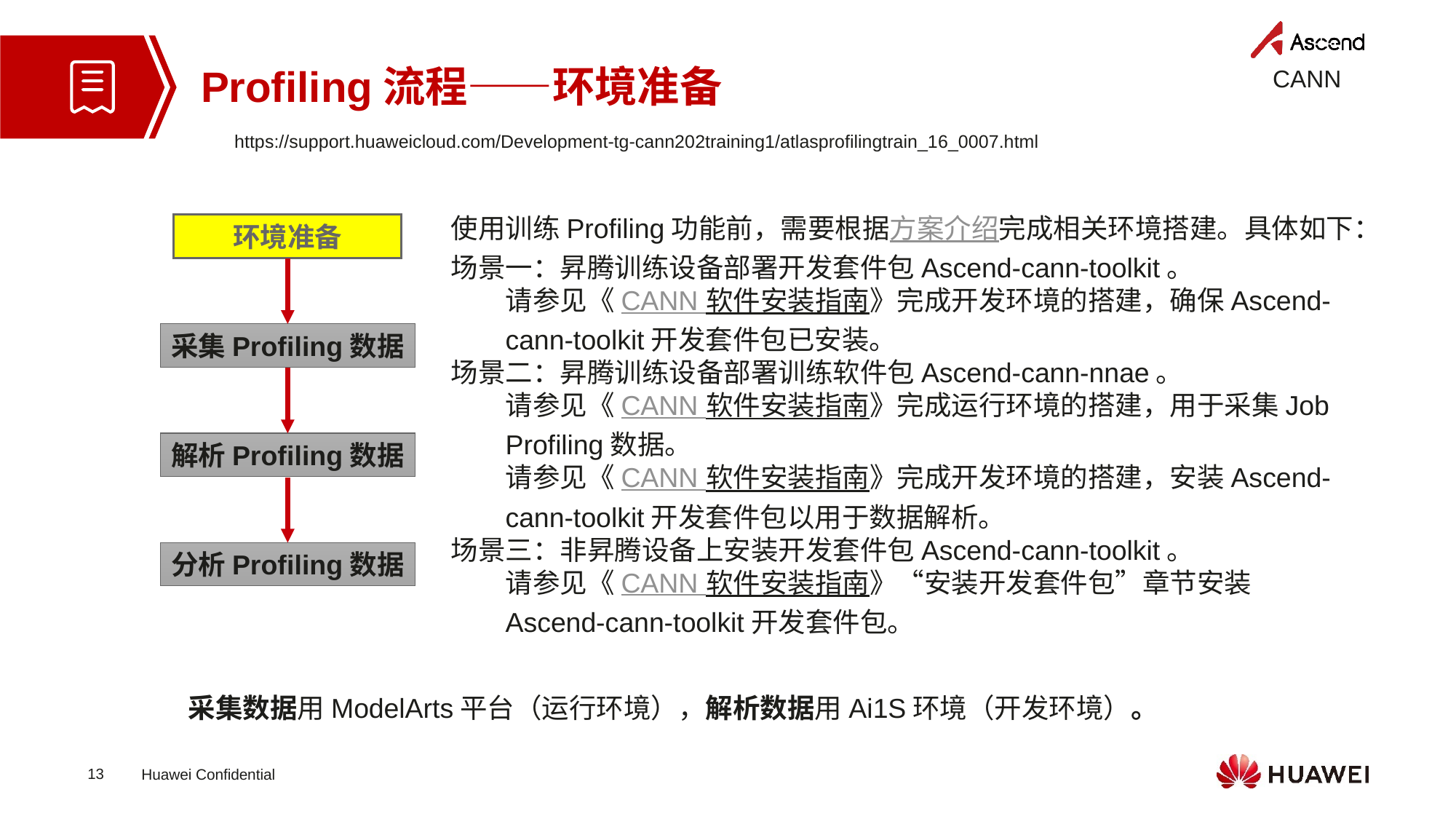

Profiling流程——环境准备
https://support.huaweicloud.com/Development-tg-cann202training1/atlasprofilingtrain_16_0007.html
使用训练Profiling功能前，需要根据方案介绍完成相关环境搭建。具体如下：
场景一：昇腾训练设备部署开发套件包Ascend-cann-toolkit。
请参见《CANN 软件安装指南》完成开发环境的搭建，确保Ascend-cann-toolkit开发套件包已安装。
场景二：昇腾训练设备部署训练软件包Ascend-cann-nnae。
请参见《CANN 软件安装指南》完成运行环境的搭建，用于采集Job Profiling数据。
请参见《CANN 软件安装指南》完成开发环境的搭建，安装Ascend-cann-toolkit开发套件包以用于数据解析。
场景三：非昇腾设备上安装开发套件包Ascend-cann-toolkit。
请参见《CANN 软件安装指南》“安装开发套件包”章节安装Ascend-cann-toolkit开发套件包。
环境准备
采集Profiling数据
解析Profiling数据
分析Profiling数据
采集数据用ModelArts平台（运行环境），解析数据用Ai1S环境（开发环境）。